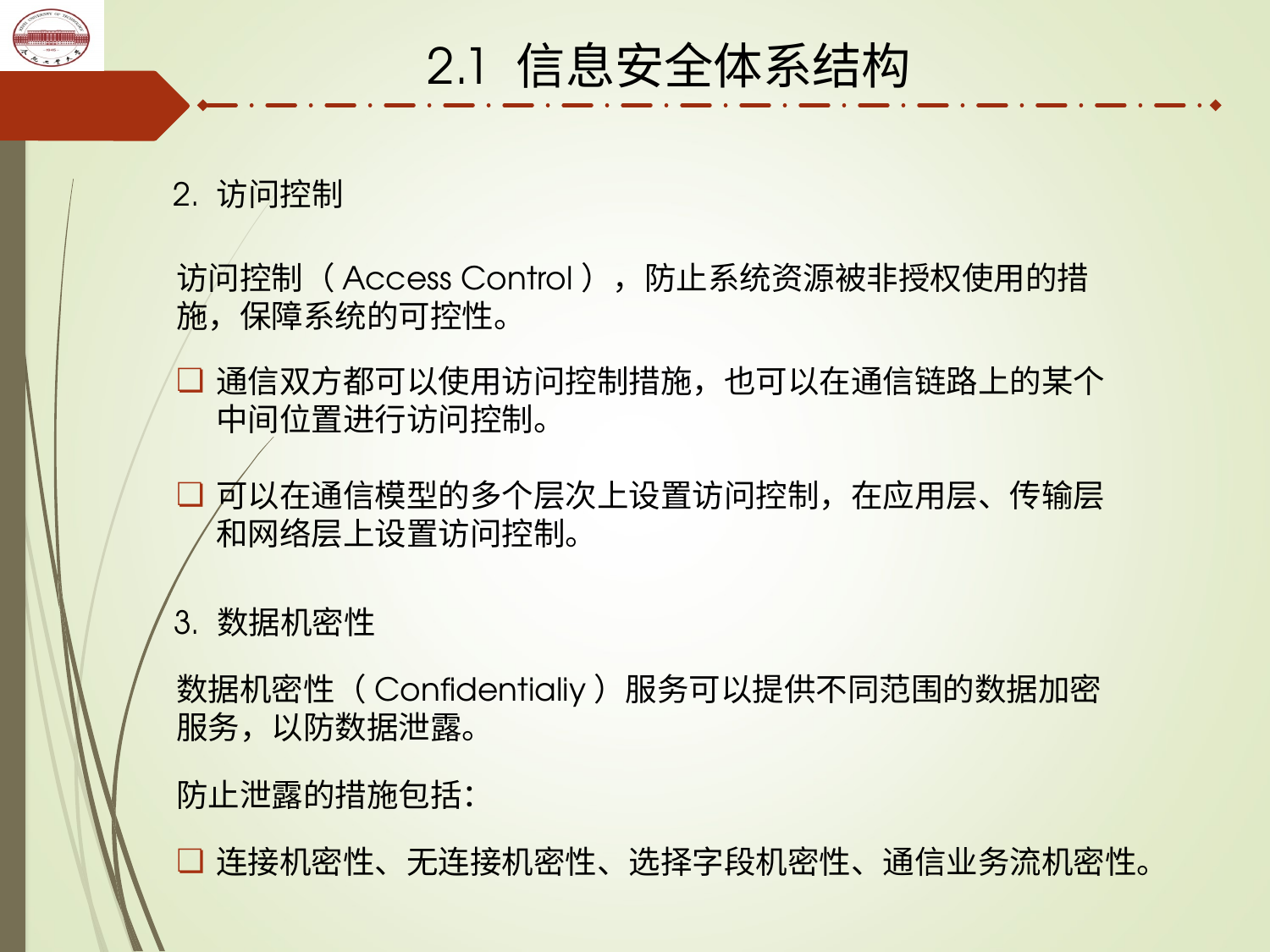

2.1 信息安全体系结构
2. 访问控制
访问控制（Access Control），防止系统资源被非授权使用的措施，保障系统的可控性。
通信双方都可以使用访问控制措施，也可以在通信链路上的某个中间位置进行访问控制。
可以在通信模型的多个层次上设置访问控制，在应用层、传输层和网络层上设置访问控制。
3. 数据机密性
数据机密性（Confidentialiy）服务可以提供不同范围的数据加密服务，以防数据泄露。
防止泄露的措施包括：
连接机密性、无连接机密性、选择字段机密性、通信业务流机密性。